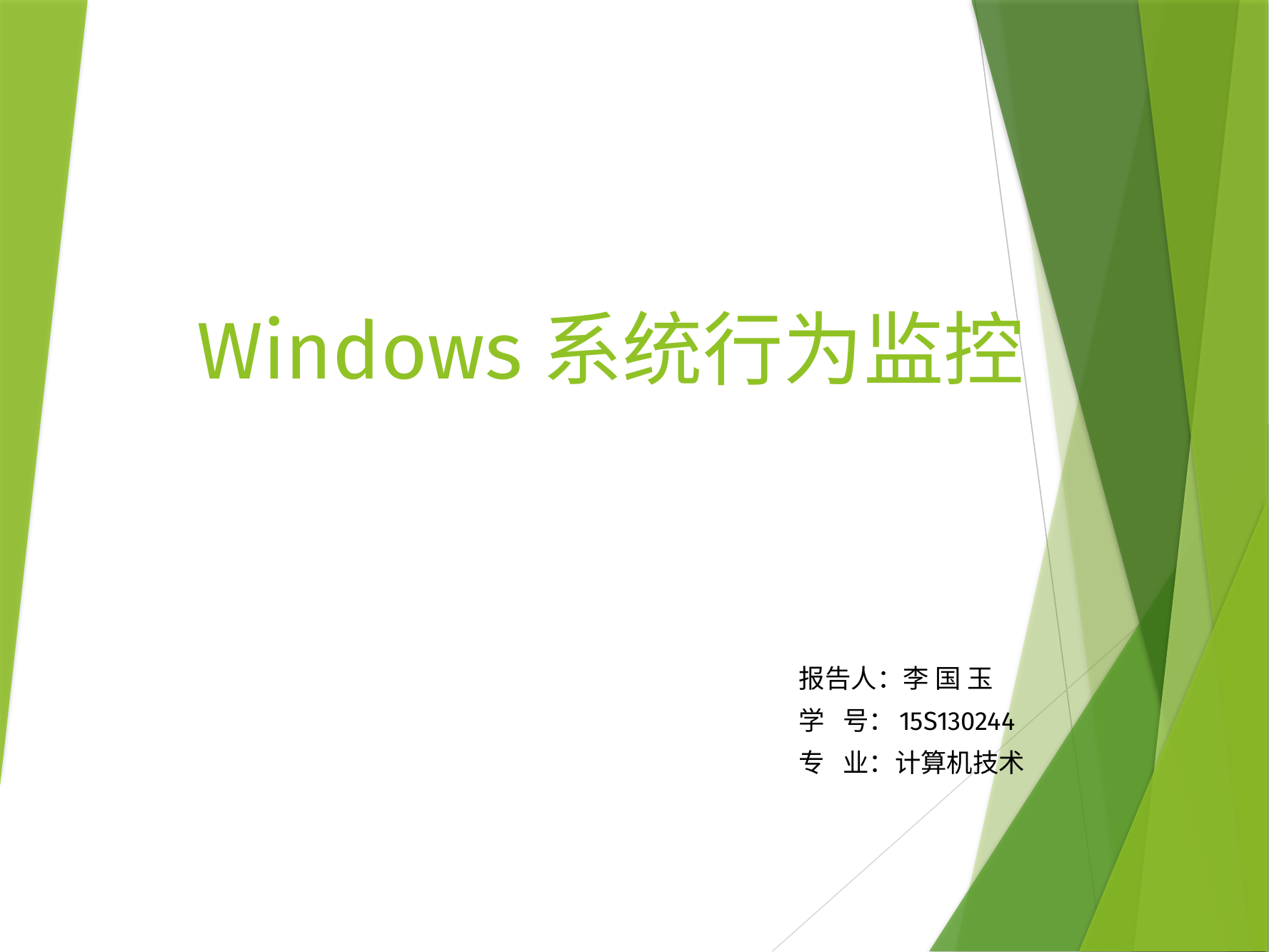

# Windows系统行为监控

报告人：李 国 玉
学   号：15S130244
专   业：计算机技术